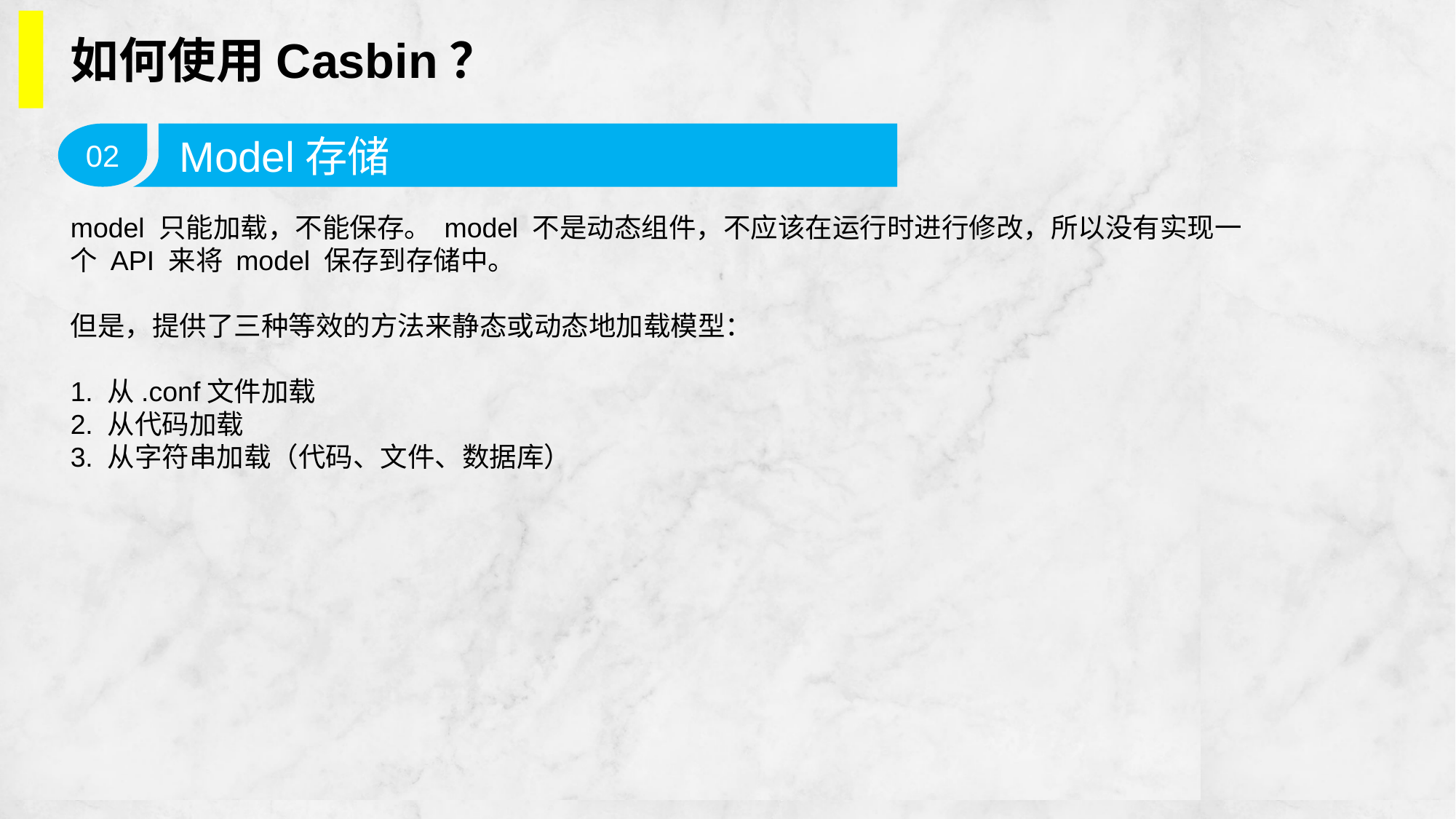

如何使用Casbin？
02
   Model存储
model 只能加载，不能保存。 model 不是动态组件，不应该在运行时进行修改，所以没有实现一个 API 来将 model 保存到存储中。

但是，提供了三种等效的方法来静态或动态地加载模型：

1. 从.conf文件加载
2. 从代码加载
3. 从字符串加载（代码、文件、数据库）